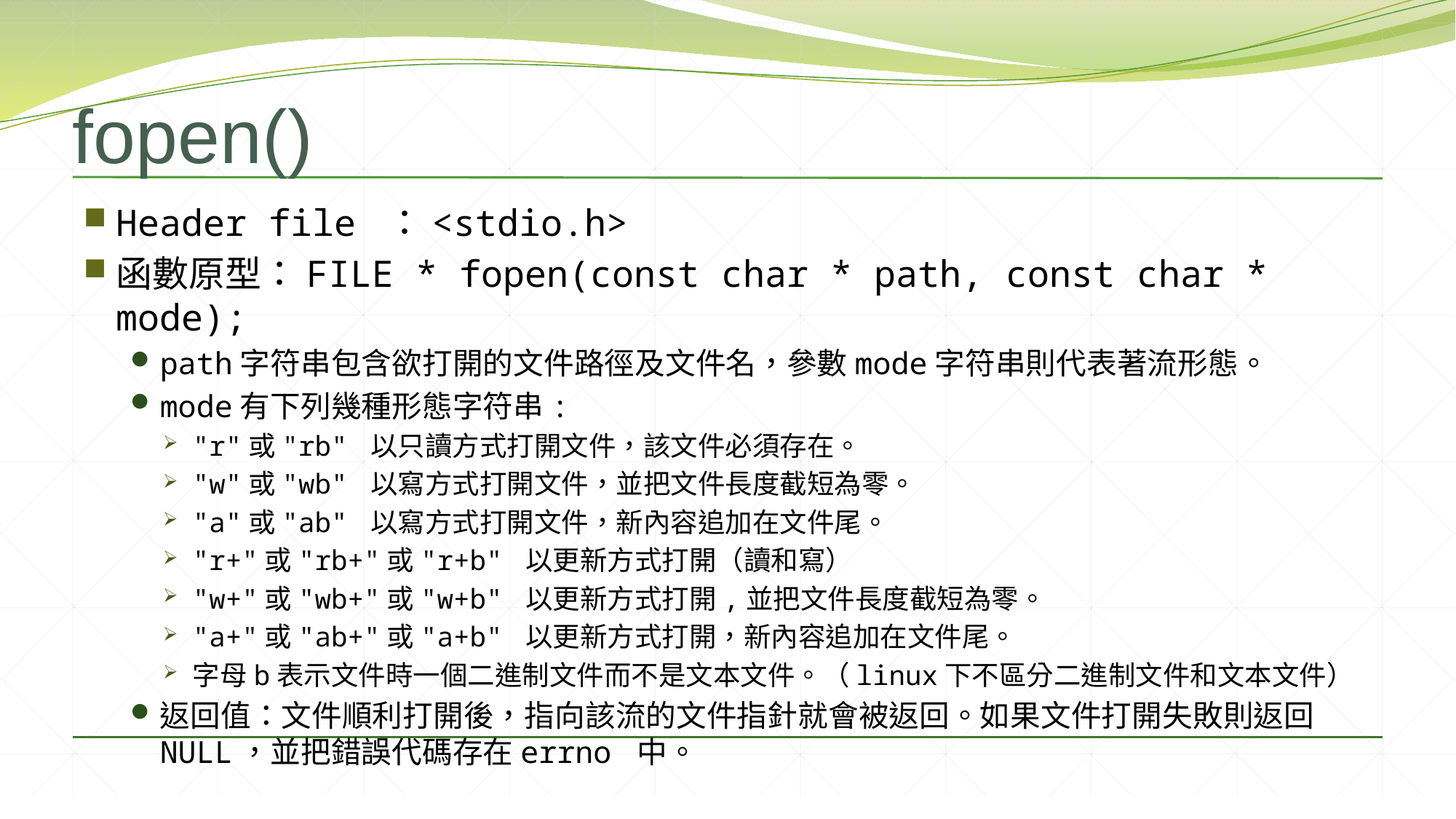

# fopen()
Header file ：<stdio.h>
函數原型：FILE * fopen(const char * path, const char * mode);
path字符串包含欲打開的文件路徑及文件名，參數mode字符串則代表著流形態。
mode有下列幾種形態字符串:
"r"或"rb" 以只讀方式打開文件，該文件必須存在。
"w"或"wb" 以寫方式打開文件，並把文件長度截短為零。
"a"或"ab" 以寫方式打開文件，新內容追加在文件尾。
"r+"或"rb+"或"r+b" 以更新方式打開（讀和寫）
"w+"或"wb+"或"w+b" 以更新方式打開,並把文件長度截短為零。
"a+"或"ab+"或"a+b" 以更新方式打開，新內容追加在文件尾。
字母b表示文件時一個二進制文件而不是文本文件。（linux下不區分二進制文件和文本文件）
返回值：文件順利打開後，指向該流的文件指針就會被返回。如果文件打開失敗則返回NULL，並把錯誤代碼存在errno 中。